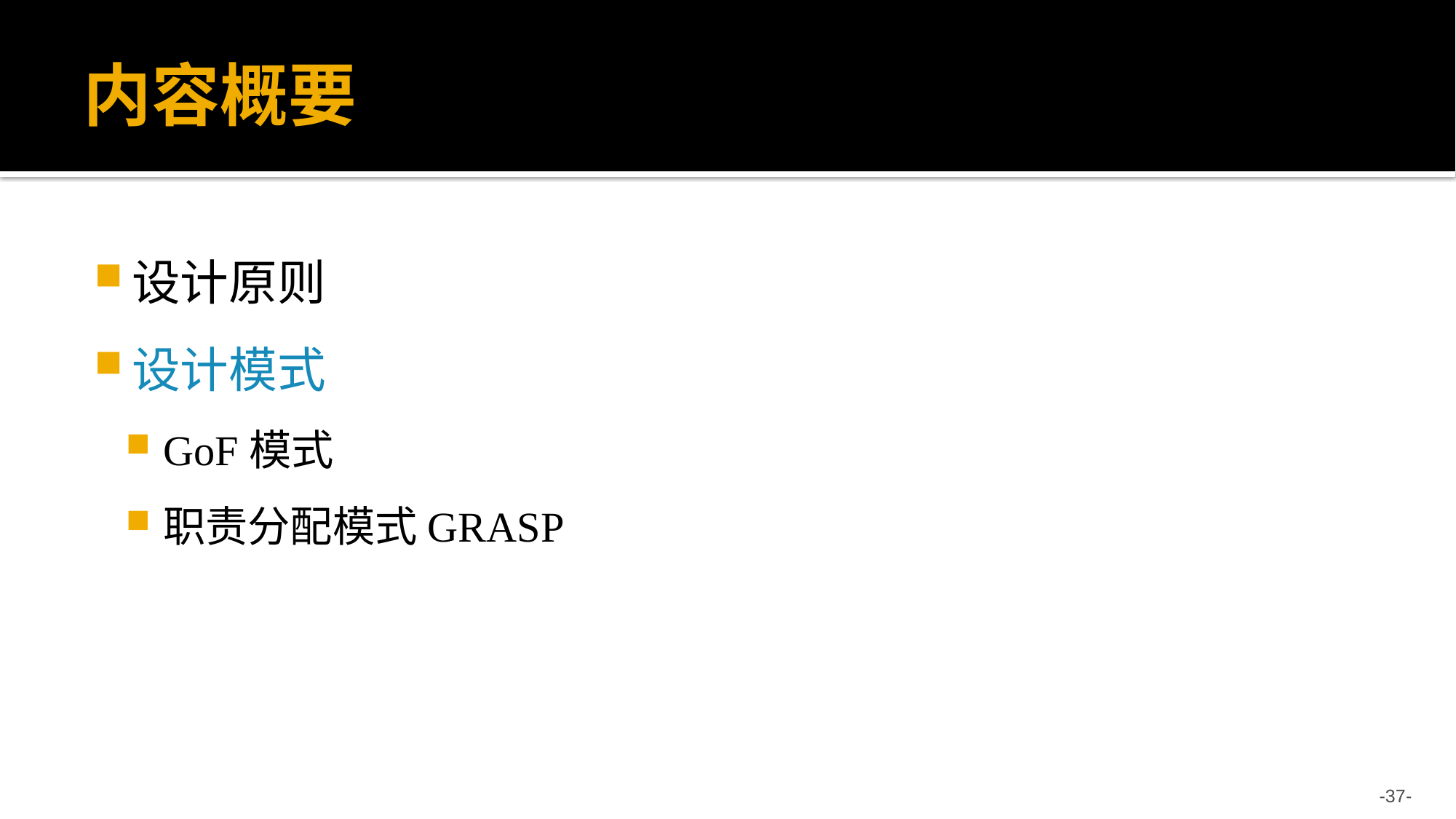

# 内容概要
设计原则
设计模式
GoF模式
职责分配模式GRASP
-37-